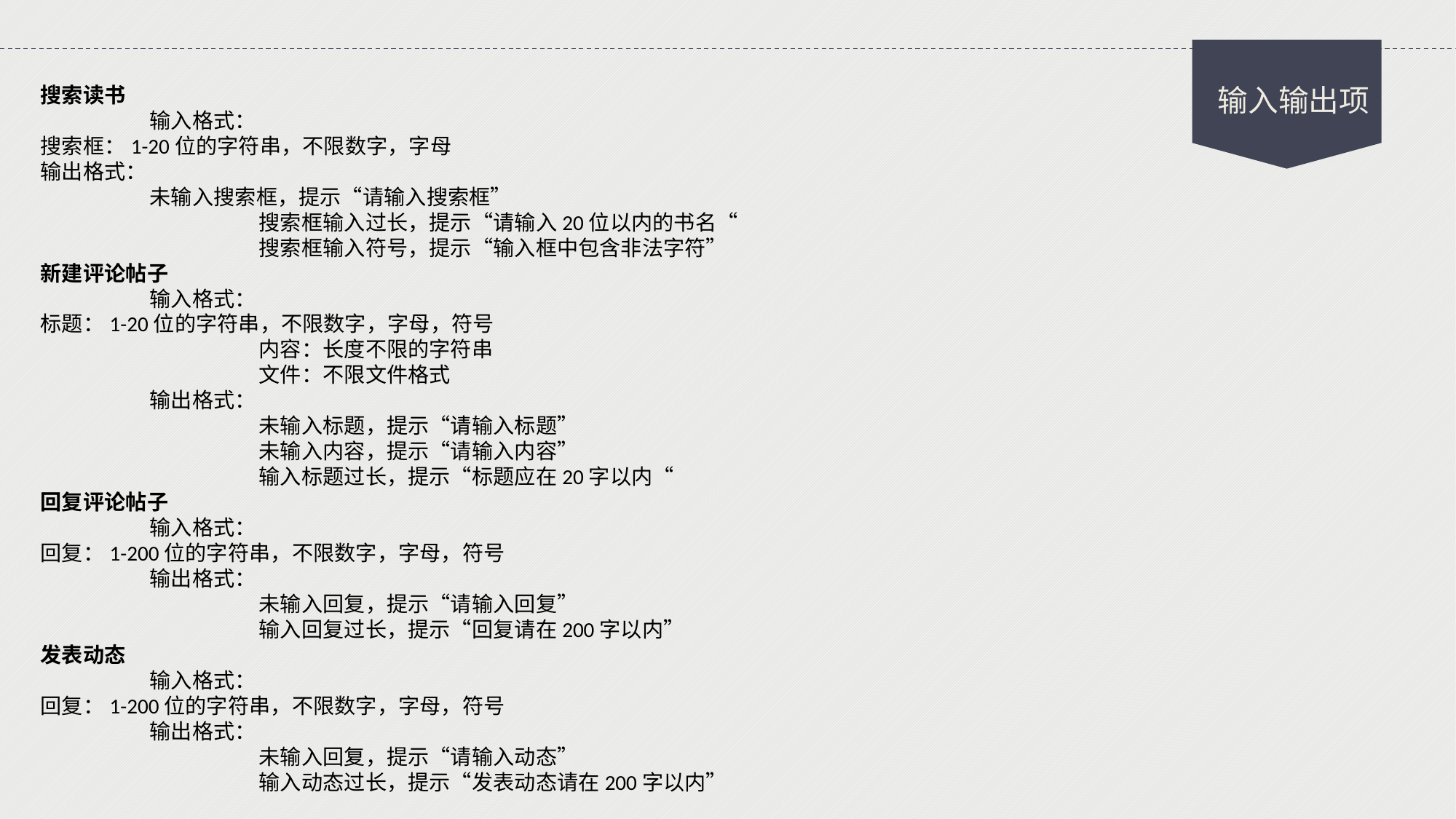

搜索读书
	输入格式：
搜索框：1-20位的字符串，不限数字，字母
输出格式：
	未输入搜索框，提示“请输入搜索框”
		搜索框输入过长，提示“请输入20位以内的书名“
		搜索框输入符号，提示“输入框中包含非法字符”
新建评论帖子
	输入格式：
标题：1-20位的字符串，不限数字，字母，符号
		内容：长度不限的字符串
		文件：不限文件格式
	输出格式：
		未输入标题，提示“请输入标题”
		未输入内容，提示“请输入内容”
		输入标题过长，提示“标题应在20字以内“
回复评论帖子
	输入格式：
回复：1-200位的字符串，不限数字，字母，符号
	输出格式：
		未输入回复，提示“请输入回复”
		输入回复过长，提示“回复请在200字以内”
发表动态
	输入格式：
回复：1-200位的字符串，不限数字，字母，符号
	输出格式：
		未输入回复，提示“请输入动态”
		输入动态过长，提示“发表动态请在200字以内”
输入输出项